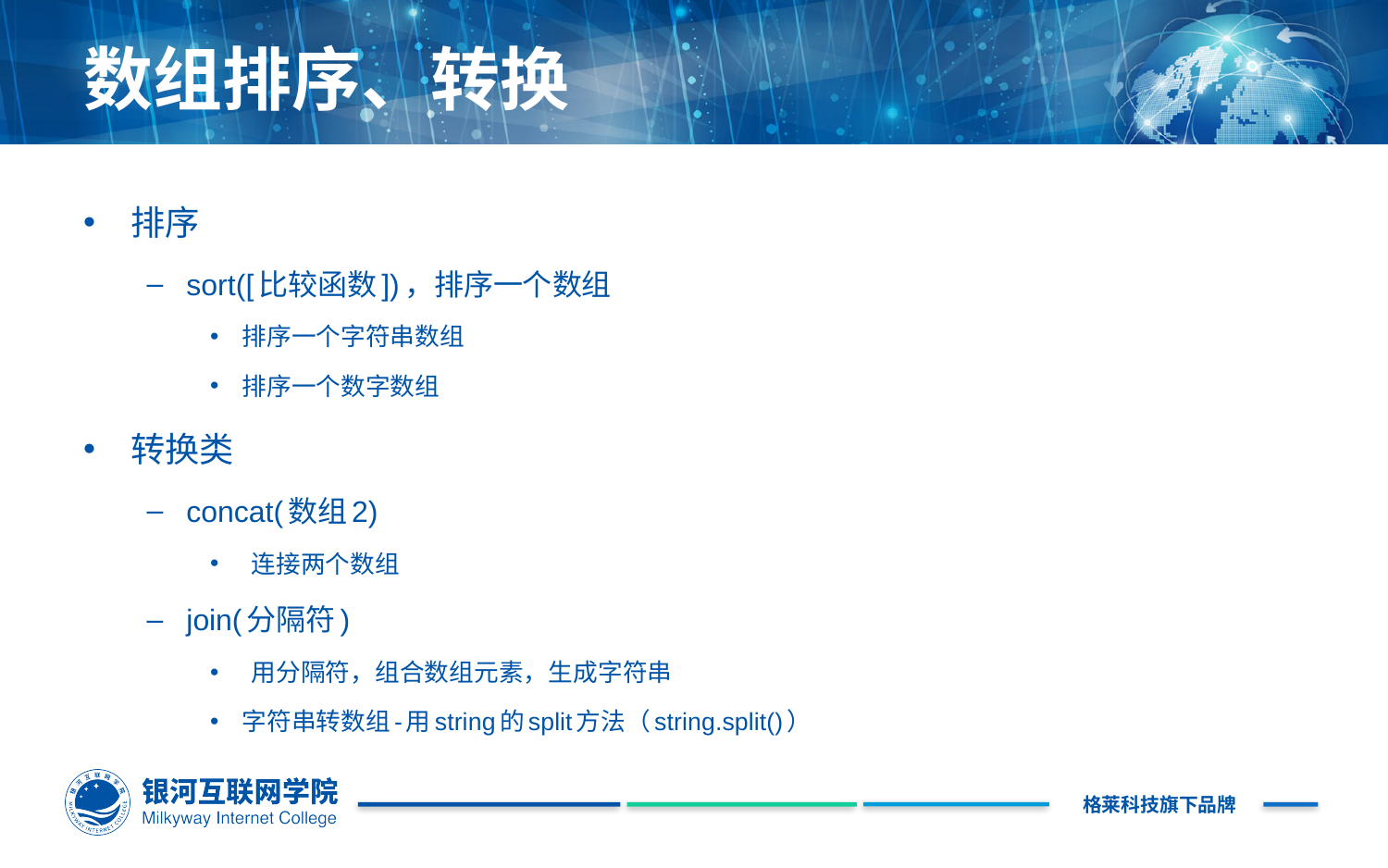

# 数组排序、转换
排序
sort([比较函数])，排序一个数组
排序一个字符串数组
排序一个数字数组
转换类
concat(数组2)
 连接两个数组
join(分隔符)
 用分隔符，组合数组元素，生成字符串
字符串转数组-用string的split方法（string.split()）